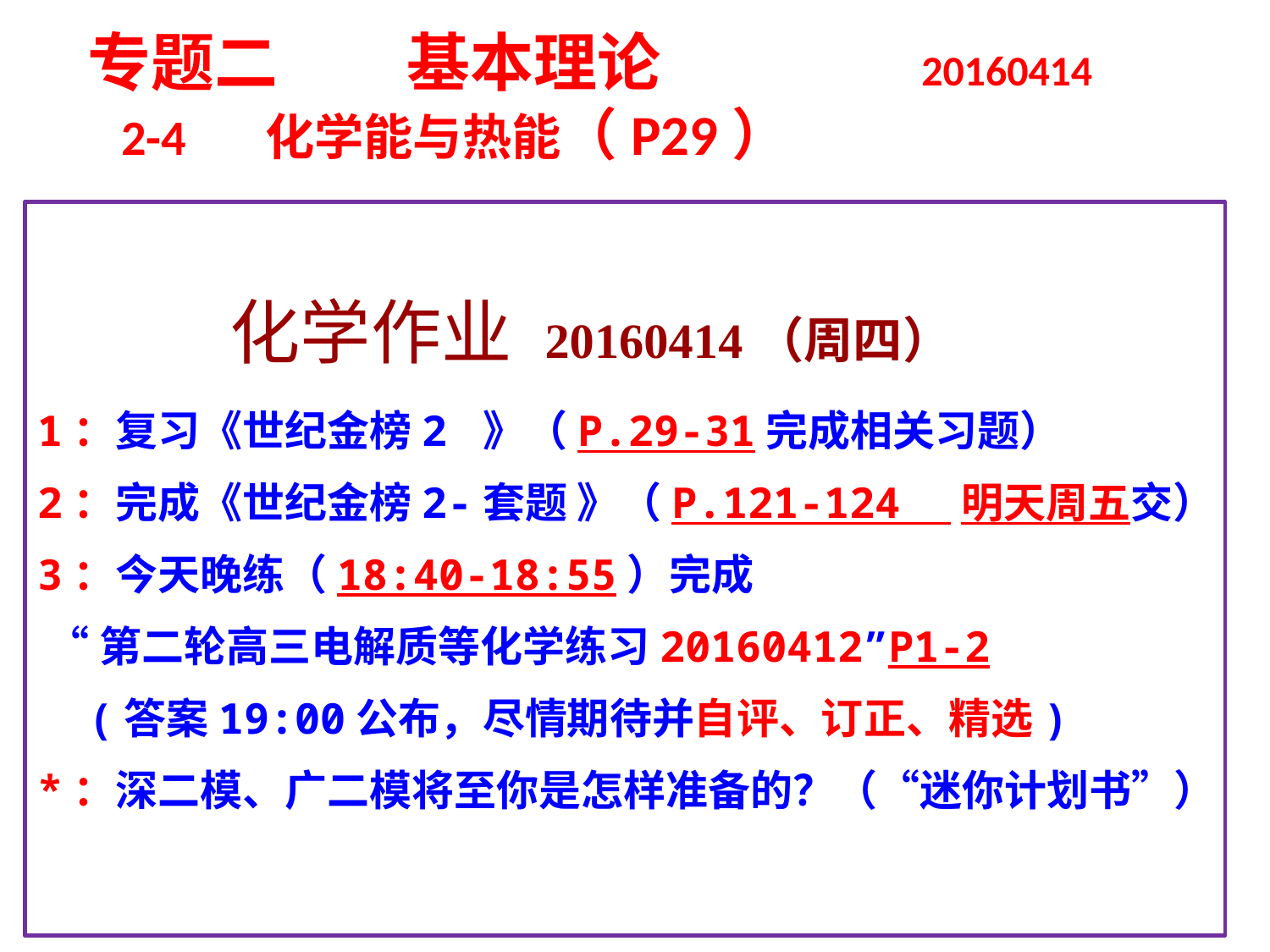

专题二         基本理论                 20160414
   2-4      化学能与热能（P29）

        化学作业 20160414（周四）
1：复习《世纪金榜2 》（P.29-31完成相关习题）
2：完成《世纪金榜2-套题 》（P.121-124  明天周五交）
3：今天晚练（18:40-18:55）完成
 “第二轮高三电解质等化学练习20160412”P1-2
  (答案19:00公布，尽情期待并自评、订正、精选)
*：深二模、广二模将至你是怎样准备的？（“迷你计划书”）